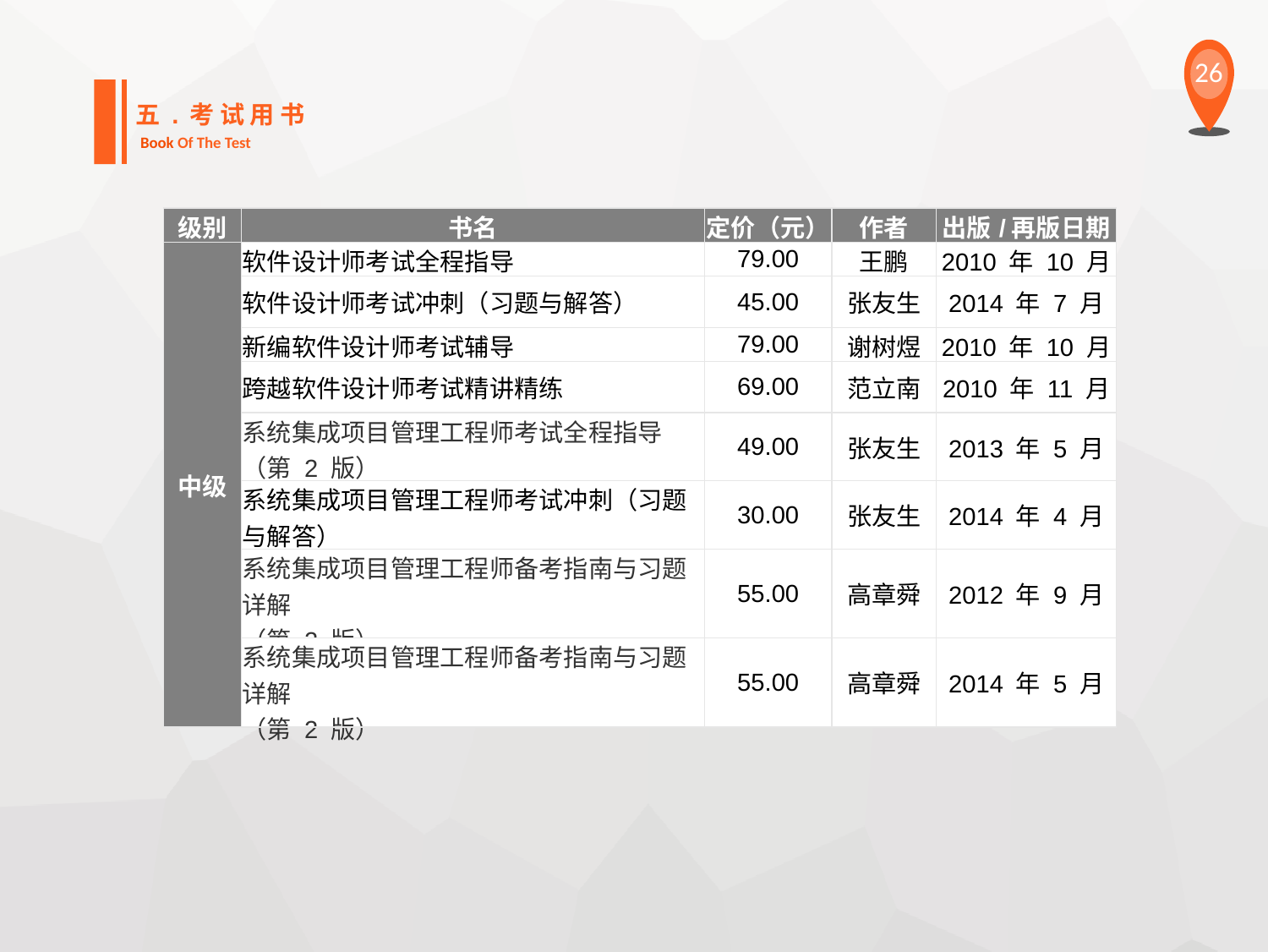

26

五.考试用书
Book Of The Test
| 级别 | 书名 | 定价（元） | 作者 | 出版/再版日期 |
| --- | --- | --- | --- | --- |
| 中级 | 软件设计师考试全程指导 | 79.00 | 王鹏 | 2010 年 10 月 |
|  | 软件设计师考试冲刺（习题与解答） | 45.00 | 张友生 | 2014 年 7 月 |
|  | 新编软件设计师考试辅导 | 79.00 | 谢树煜 | 2010 年 10 月 |
|  | 跨越软件设计师考试精讲精练 | 69.00 | 范立南 | 2010 年 11 月 |
|  | 系统集成项目管理工程师考试全程指导（第 2 版） | 49.00 | 张友生 | 2013 年 5 月 |
|  | 系统集成项目管理工程师考试冲刺（习题与解答） | 30.00 | 张友生 | 2014 年 4 月 |
|  | 系统集成项目管理工程师备考指南与习题详解 （第 2 版） | 55.00 | 高章舜 | 2012 年 9 月 |
|  | 系统集成项目管理工程师备考指南与习题详解 （第 2 版） | 55.00 | 高章舜 | 2014 年 5 月 |